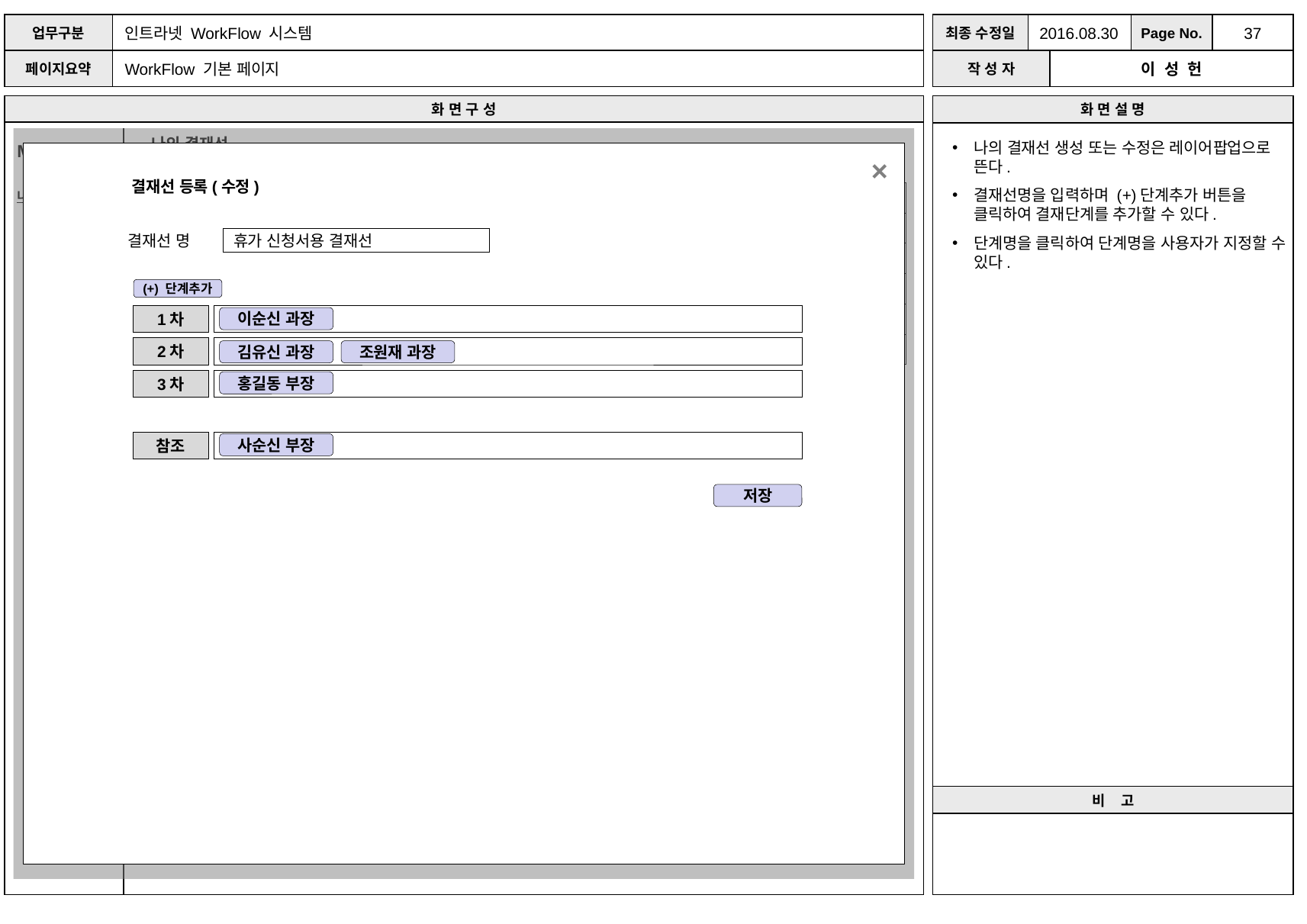

2016.08.30
WorkFlow 기본 페이지
MyPage

나의 결재선

나의 결재선
나의 결재선 생성 또는 수정은 레이어팝업으로 뜬다.
결재선명을 입력하며 (+)단계추가 버튼을 클릭하여 결재단계를 추가할 수 있다.
단계명을 클릭하여 단계명을 사용자가 지정할 수 있다.

×
결재선 등록(수정)
| 번호 | 결재선명 | 개요 | 작성일 |
| --- | --- | --- | --- |
| 1 | 인사부 제출용 | > 김인사 | 2016-05-26 15:00 |
| 2 | IT 관련 결재선 | > 박재성 | 2016-05-26 15:00 |
| 3 | 출장 결재선 | > 이순신 > 김유신 | 2016-05-26 15:00 |
| 4 | 명함/소모품 결재선 | > 김재동 | 2016-05-26 15:00 |
| 5 | 명함 신청서 | > 김유신 | 2016-05-26 15:00 |
결재선 명
 휴가 신청서용 결재선
(+) 단계추가
1차

이순신 과장

2차
김유신 과장
조원재 과장
3차

홍길동 부장
참조

사순신 부장
저장